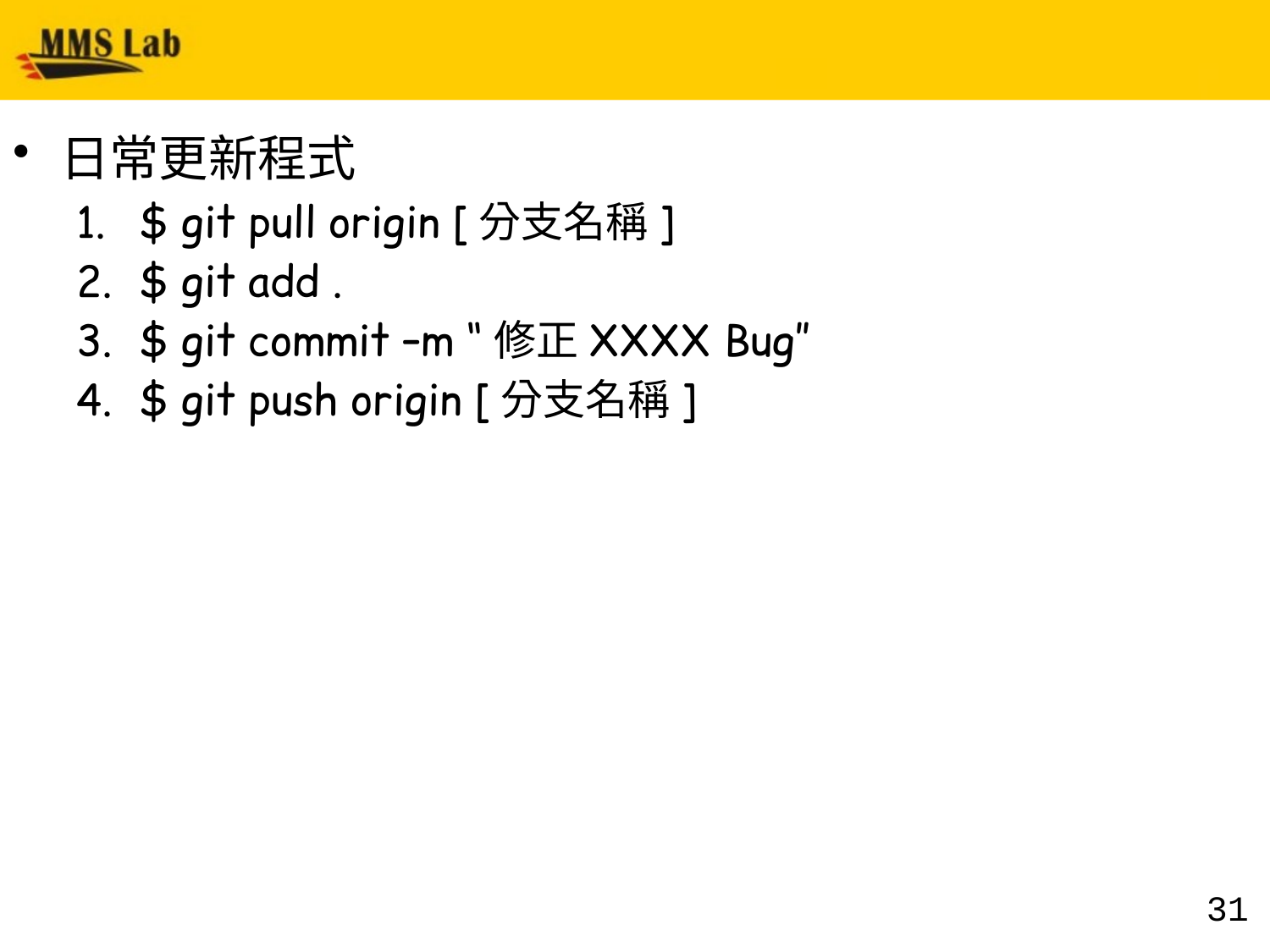

#
日常更新程式
$ git pull origin [分支名稱]
$ git add .
$ git commit –m “修正XXXX Bug”
$ git push origin [分支名稱]

31